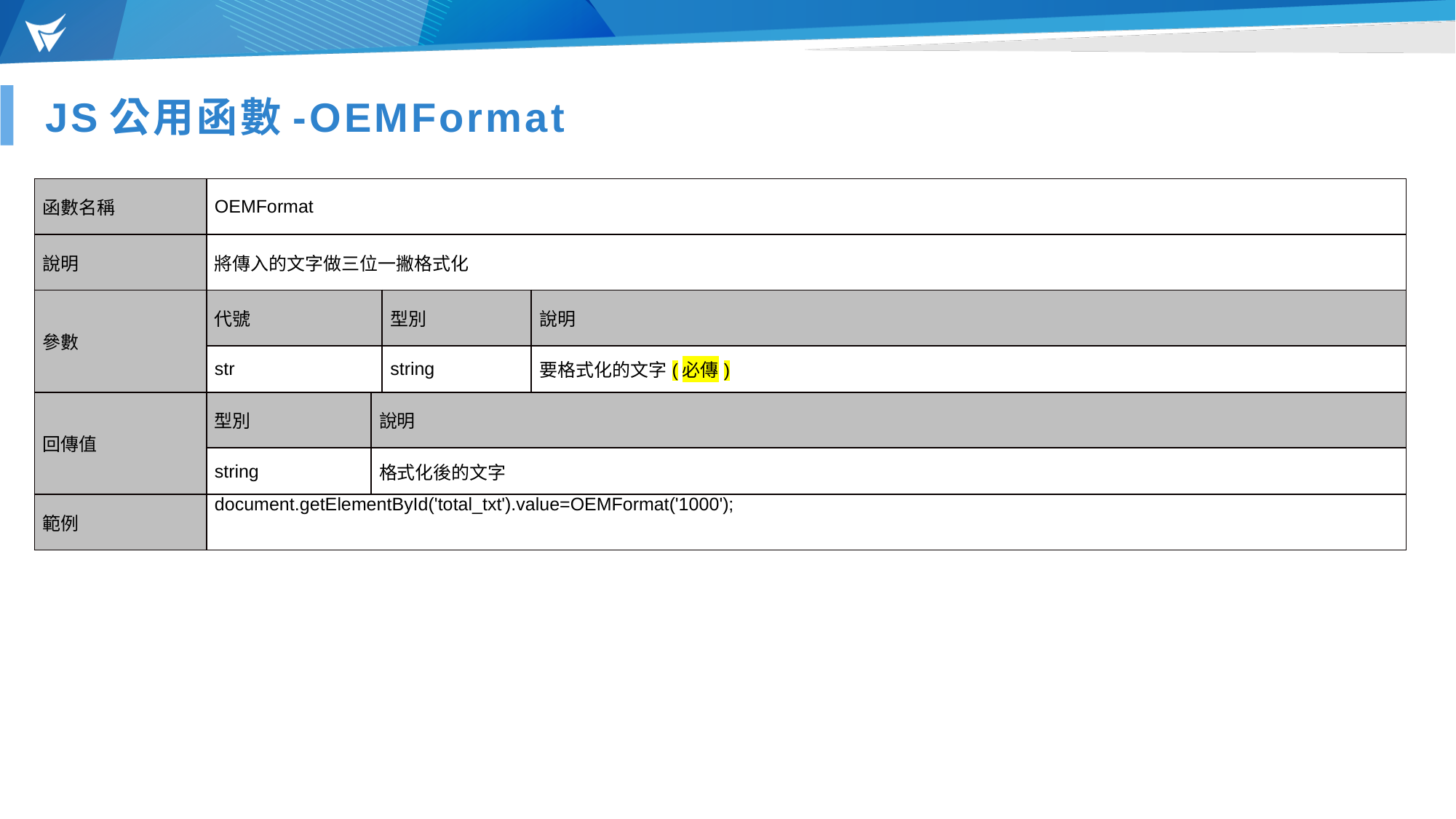

# JS公用函數-OEMFormat
| 函數名稱 | OEMFormat |  |  |  |
| --- | --- | --- | --- | --- |
| 說明 | 將傳入的文字做三位一撇格式化 |  |  |  |
| 參數 | 代號 |  | 型別 | 說明 |
|  | str |  | string | 要格式化的文字(必傳) |
| 回傳值 | 型別 | 說明 |  |  |
|  | string | 格式化後的文字 |  |  |
| 範例 | document.getElementById('total\_txt').value=OEMFormat('1000'); |  |  |  |